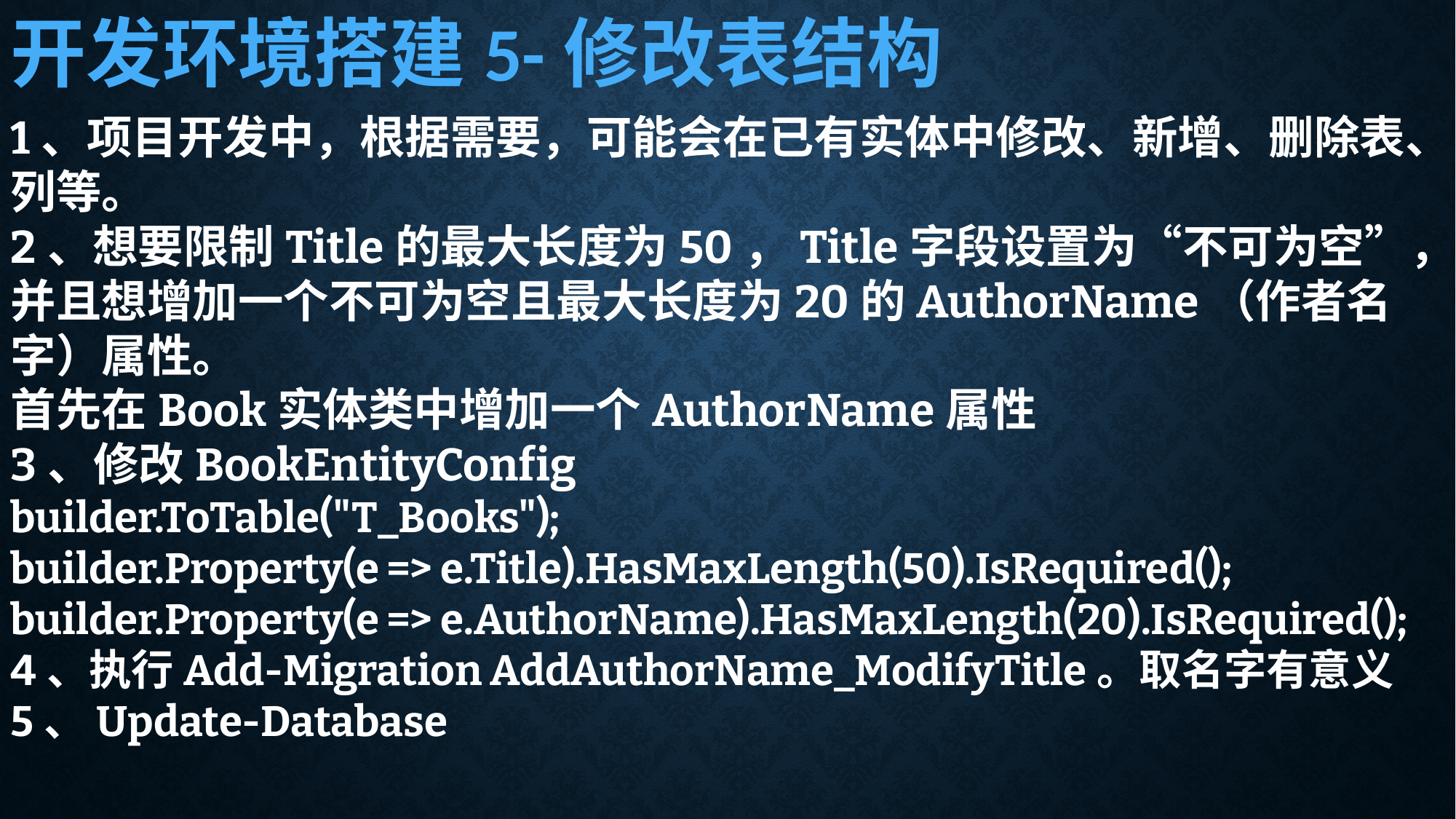

开发环境搭建5-修改表结构
1、项目开发中，根据需要，可能会在已有实体中修改、新增、删除表、列等。
2、想要限制Title的最大长度为50，Title字段设置为“不可为空”，并且想增加一个不可为空且最大长度为20的AuthorName（作者名字）属性。
首先在Book实体类中增加一个AuthorName属性
3、修改BookEntityConfig
builder.ToTable("T_Books");
builder.Property(e => e.Title).HasMaxLength(50).IsRequired();
builder.Property(e => e.AuthorName).HasMaxLength(20).IsRequired();
4、执行Add-Migration AddAuthorName_ModifyTitle。取名字有意义
5、Update-Database